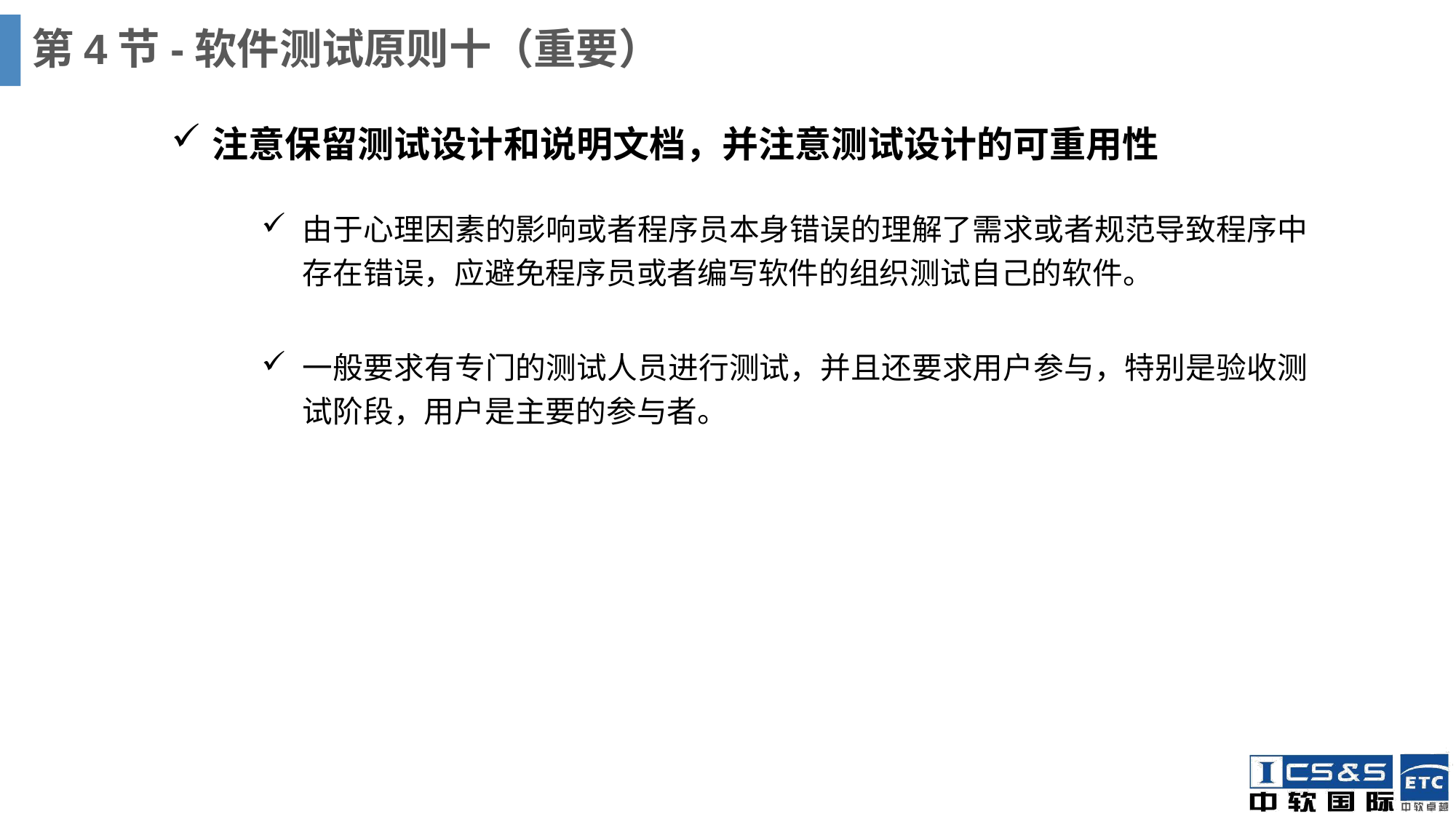

# 第4节-软件测试原则十（重要）
注意保留测试设计和说明文档，并注意测试设计的可重用性
由于心理因素的影响或者程序员本身错误的理解了需求或者规范导致程序中存在错误，应避免程序员或者编写软件的组织测试自己的软件。

一般要求有专门的测试人员进行测试，并且还要求用户参与，特别是验收测试阶段，用户是主要的参与者。